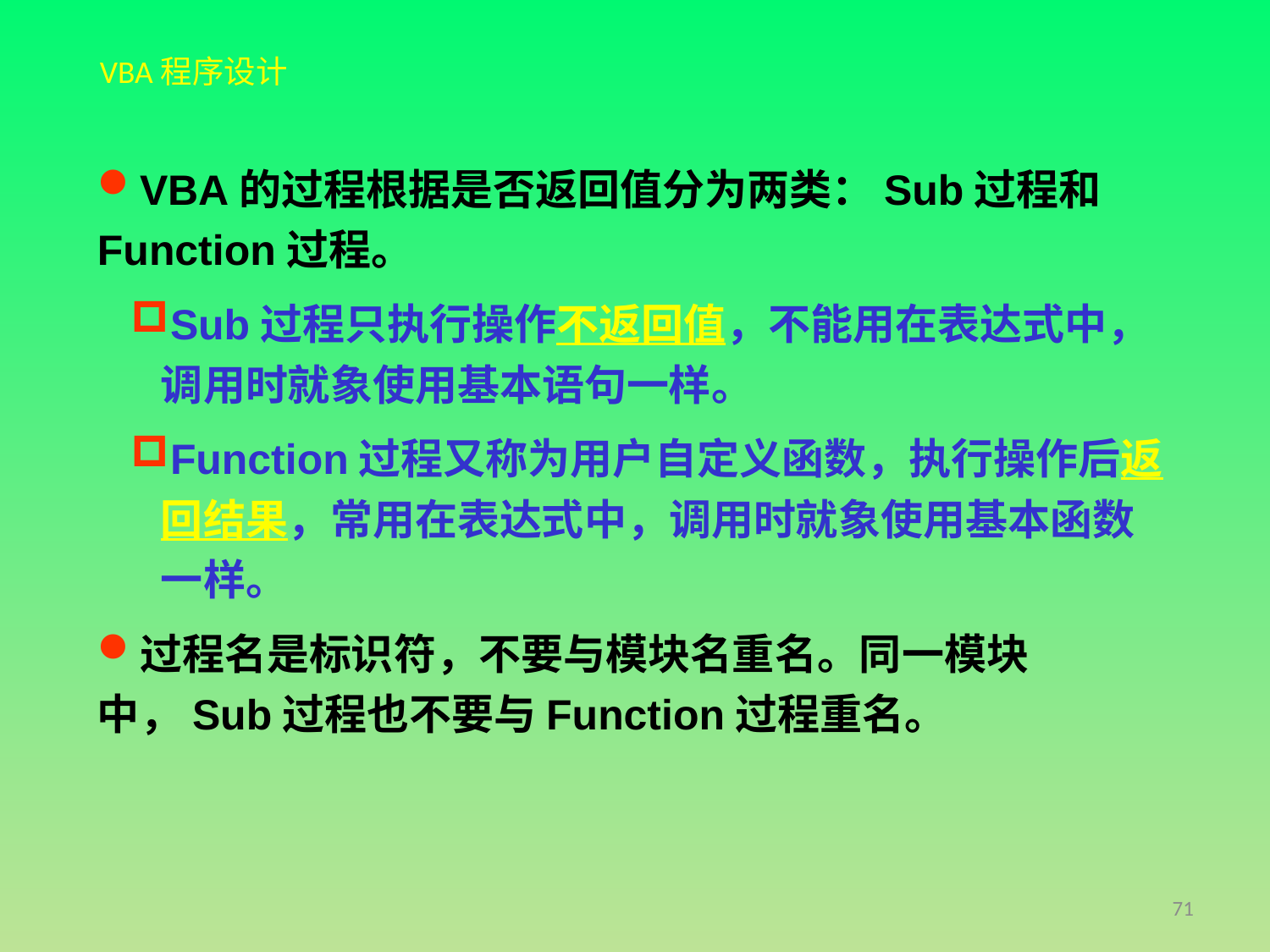

VBA的过程根据是否返回值分为两类：Sub过程和Function过程。
Sub过程只执行操作不返回值，不能用在表达式中，调用时就象使用基本语句一样。
Function过程又称为用户自定义函数，执行操作后返回结果，常用在表达式中，调用时就象使用基本函数一样。
过程名是标识符，不要与模块名重名。同一模块中，Sub过程也不要与Function过程重名。
71